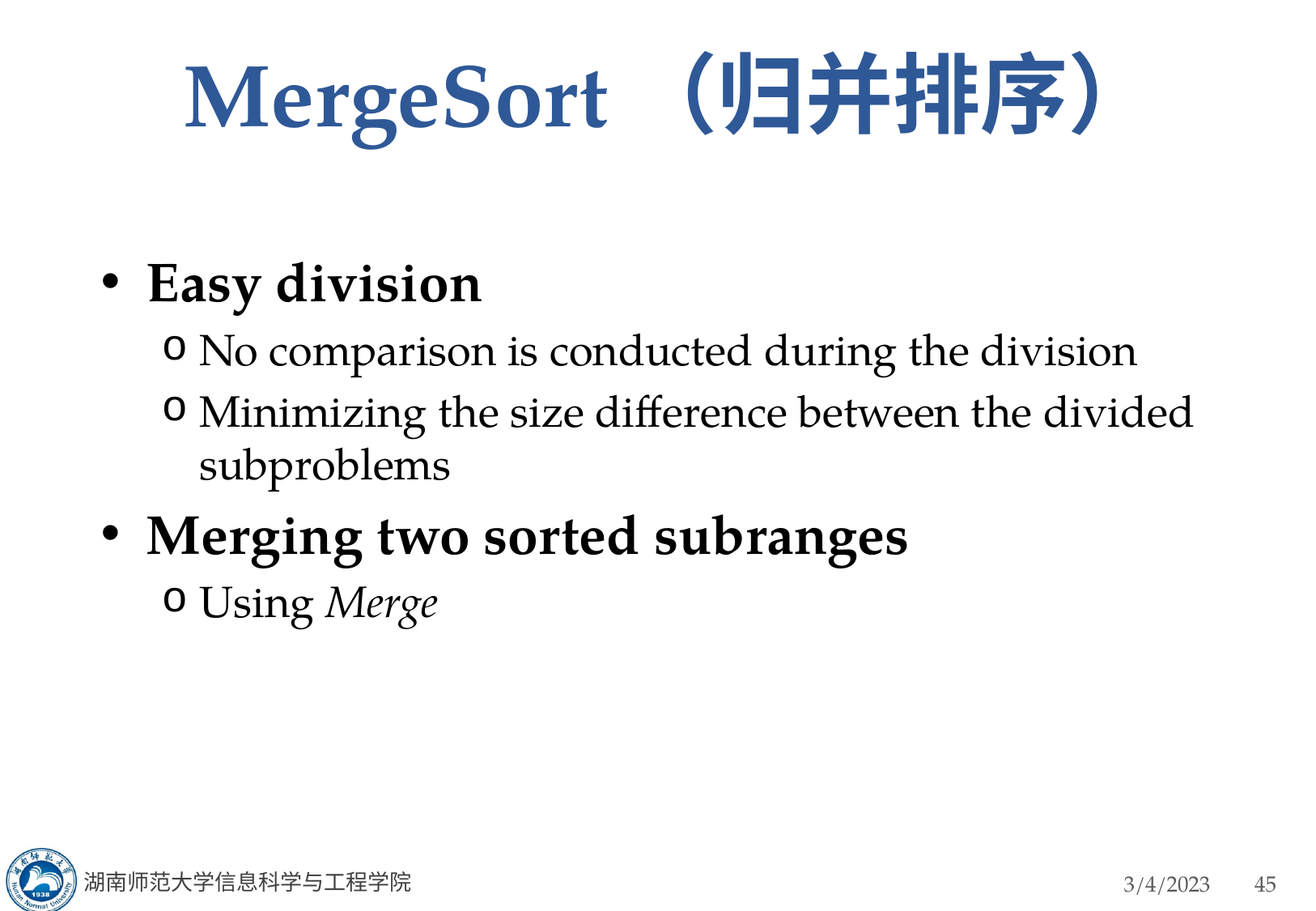

MergeSort（归并排序）
Easy division
No comparison is conducted during the division
Minimizing the size difference between the divided subproblems
Merging two sorted subranges
Using Merge
湖南师范大学信息科学与工程学院
3/4/2023
45